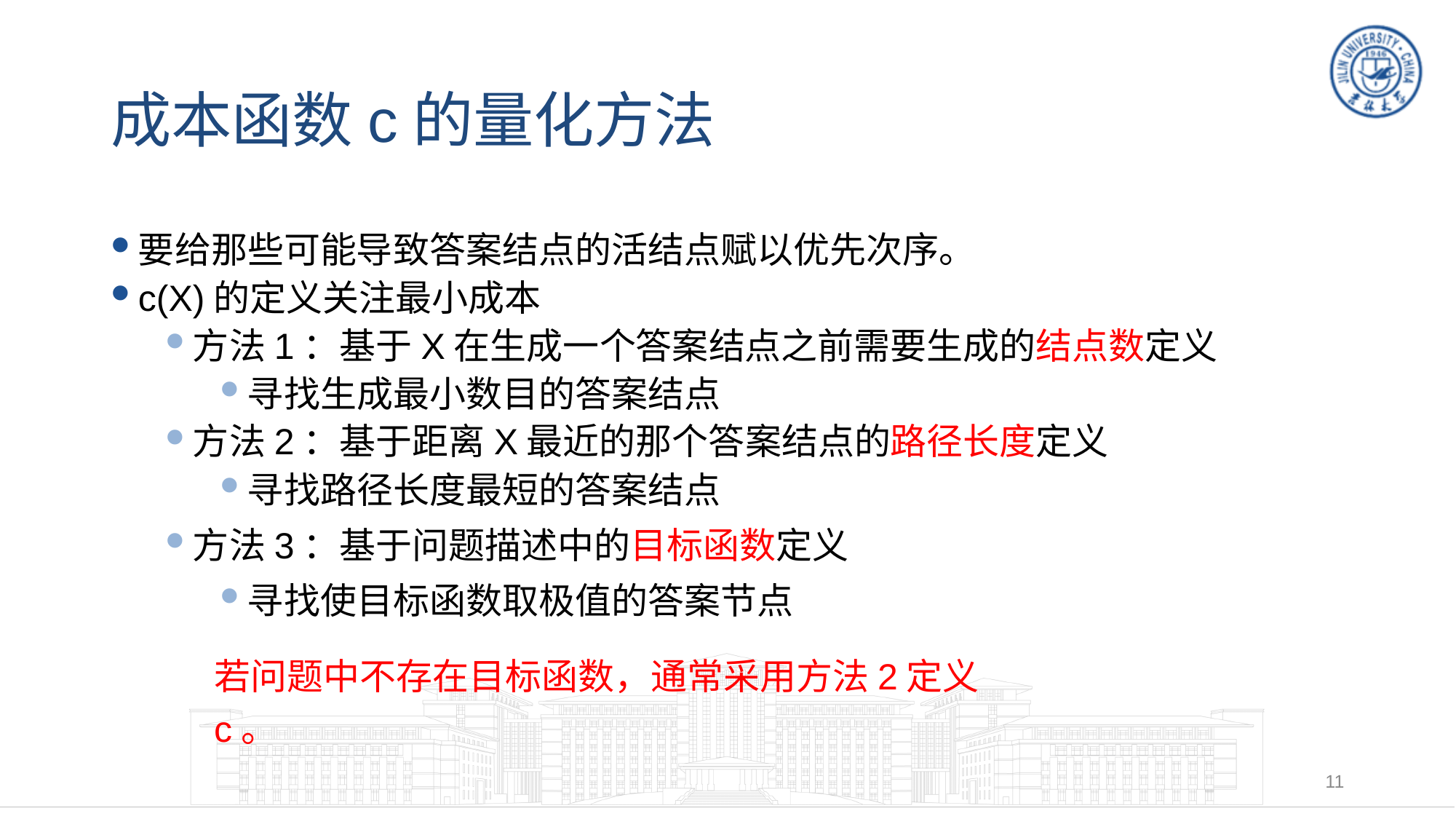

# 成本函数c的量化方法
要给那些可能导致答案结点的活结点赋以优先次序。
c(X)的定义关注最小成本
方法1：基于X在生成一个答案结点之前需要生成的结点数定义
寻找生成最小数目的答案结点
方法2：基于距离X最近的那个答案结点的路径长度定义
寻找路径长度最短的答案结点
方法3：基于问题描述中的目标函数定义
寻找使目标函数取极值的答案节点

若问题中不存在目标函数，通常采用方法2定义c。
11